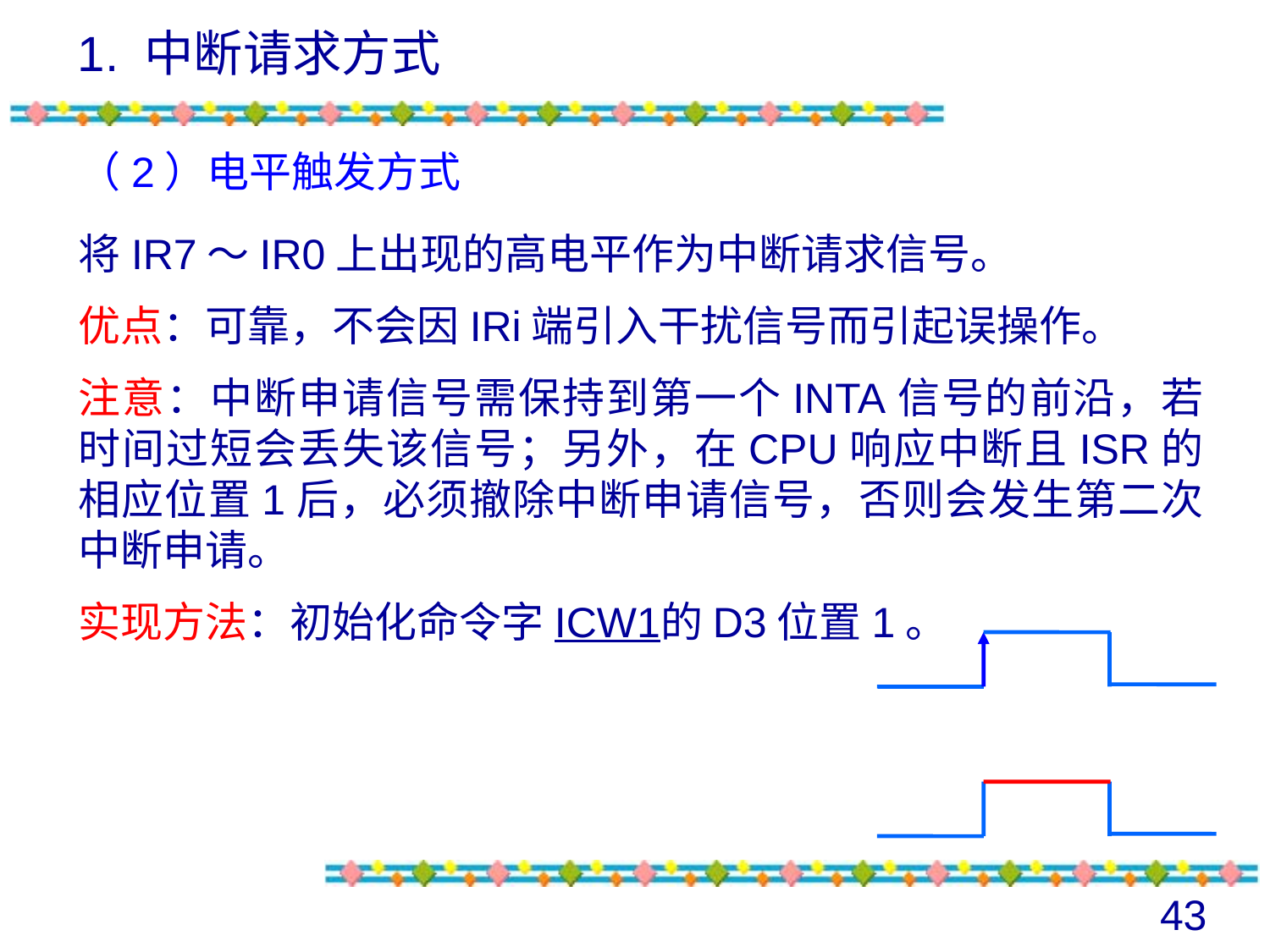

# 1. 中断请求方式
（2）电平触发方式
将IR7～IR0上出现的高电平作为中断请求信号。
优点：可靠，不会因IRi端引入干扰信号而引起误操作。
注意：中断申请信号需保持到第一个INTA信号的前沿，若时间过短会丢失该信号；另外，在CPU响应中断且ISR的相应位置1后，必须撤除中断申请信号，否则会发生第二次中断申请。
实现方法：初始化命令字ICW1的D3位置1。